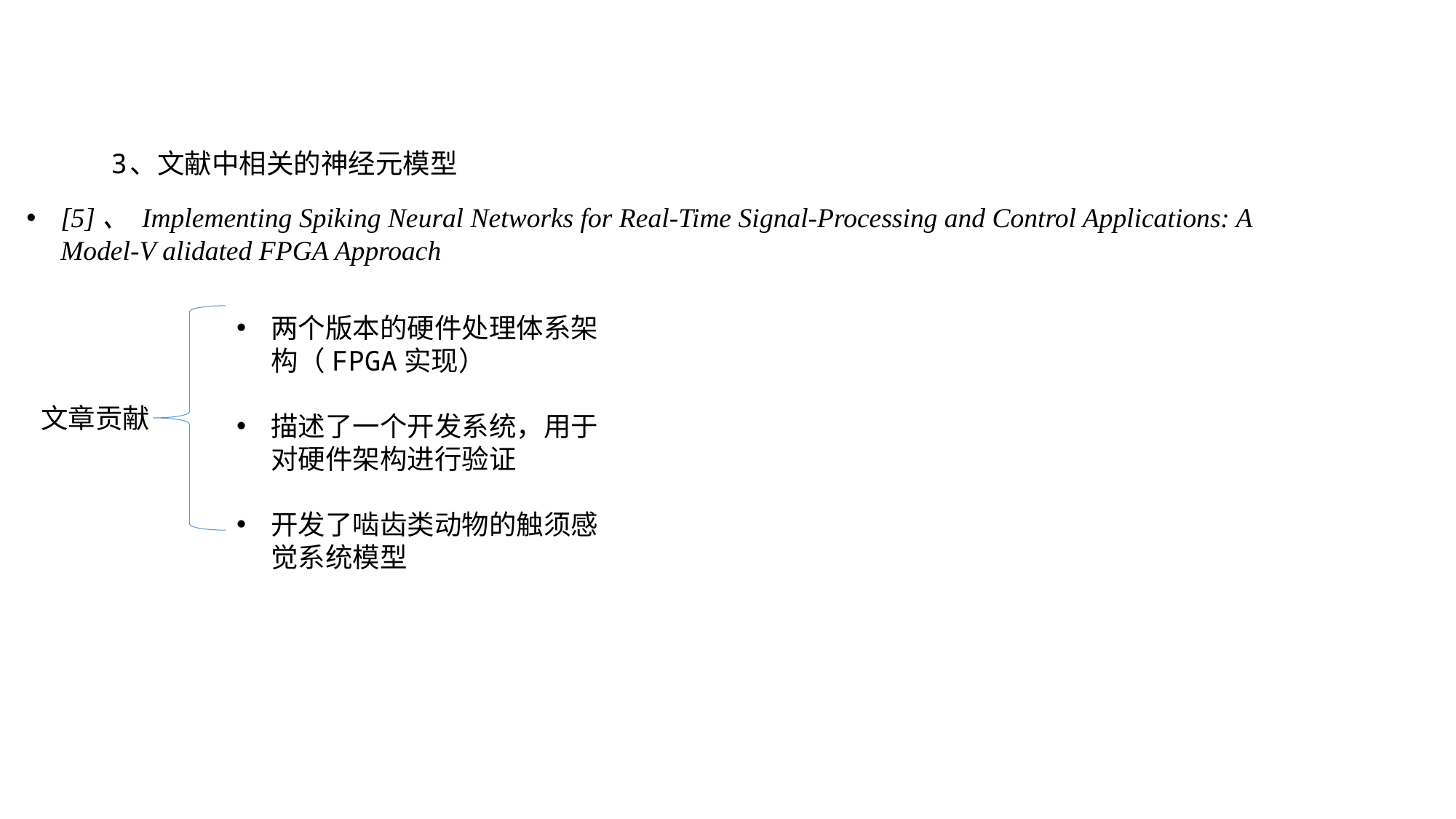

# 3、文献中相关的神经元模型
[5]、 Implementing Spiking Neural Networks for Real-Time Signal-Processing and Control Applications: A Model-V alidated FPGA Approach

两个版本的硬件处理体系架构（FPGA实现）

描述了一个开发系统，用于对硬件架构进行验证

开发了啮齿类动物的触须感觉系统模型
文章贡献